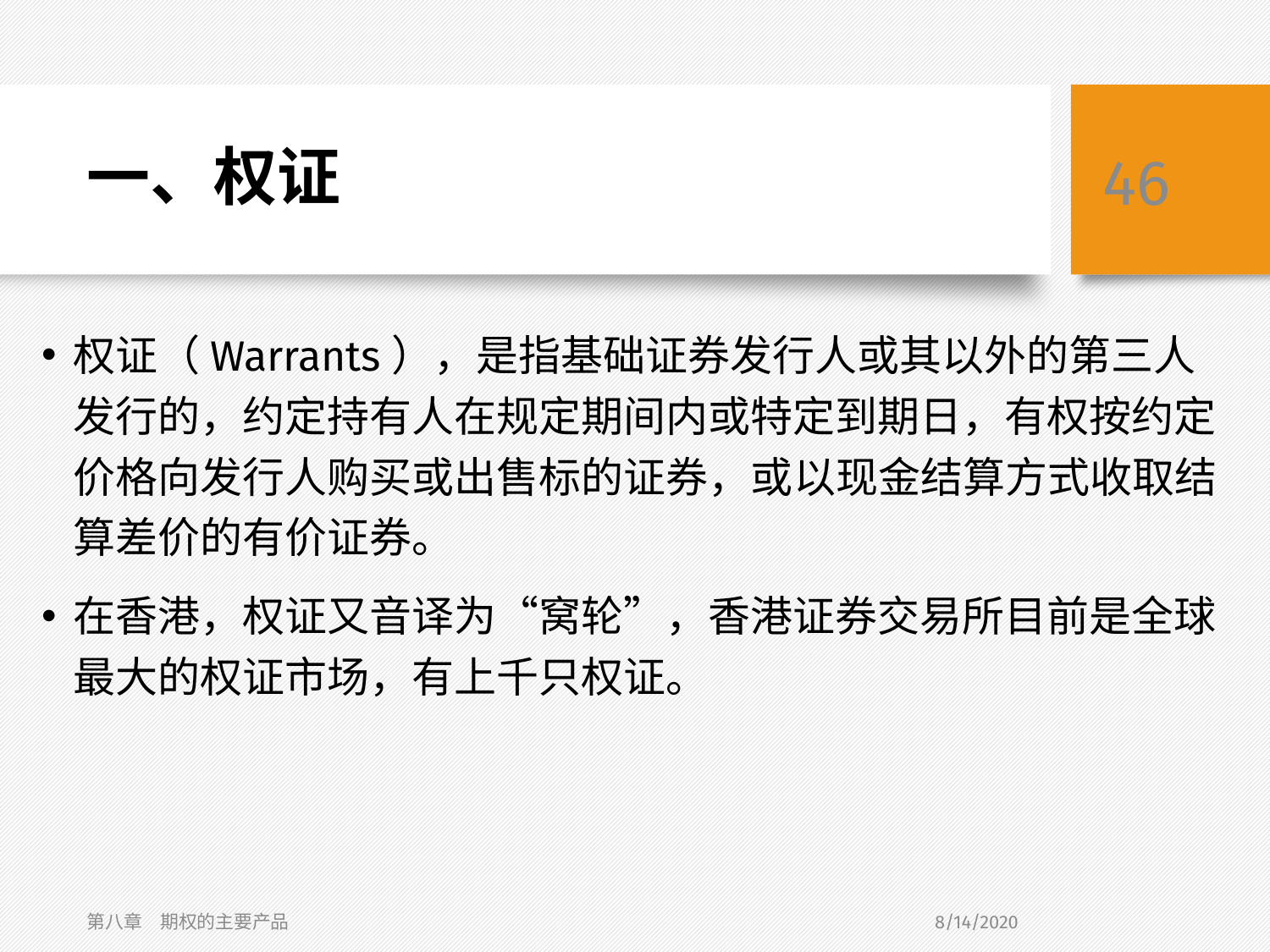

# 一、权证
46
权证（Warrants），是指基础证券发行人或其以外的第三人发行的，约定持有人在规定期间内或特定到期日，有权按约定价格向发行人购买或出售标的证券，或以现金结算方式收取结算差价的有价证券。
在香港，权证又音译为“窝轮”，香港证券交易所目前是全球最大的权证市场，有上千只权证。
8/14/2020
第八章　期权的主要产品